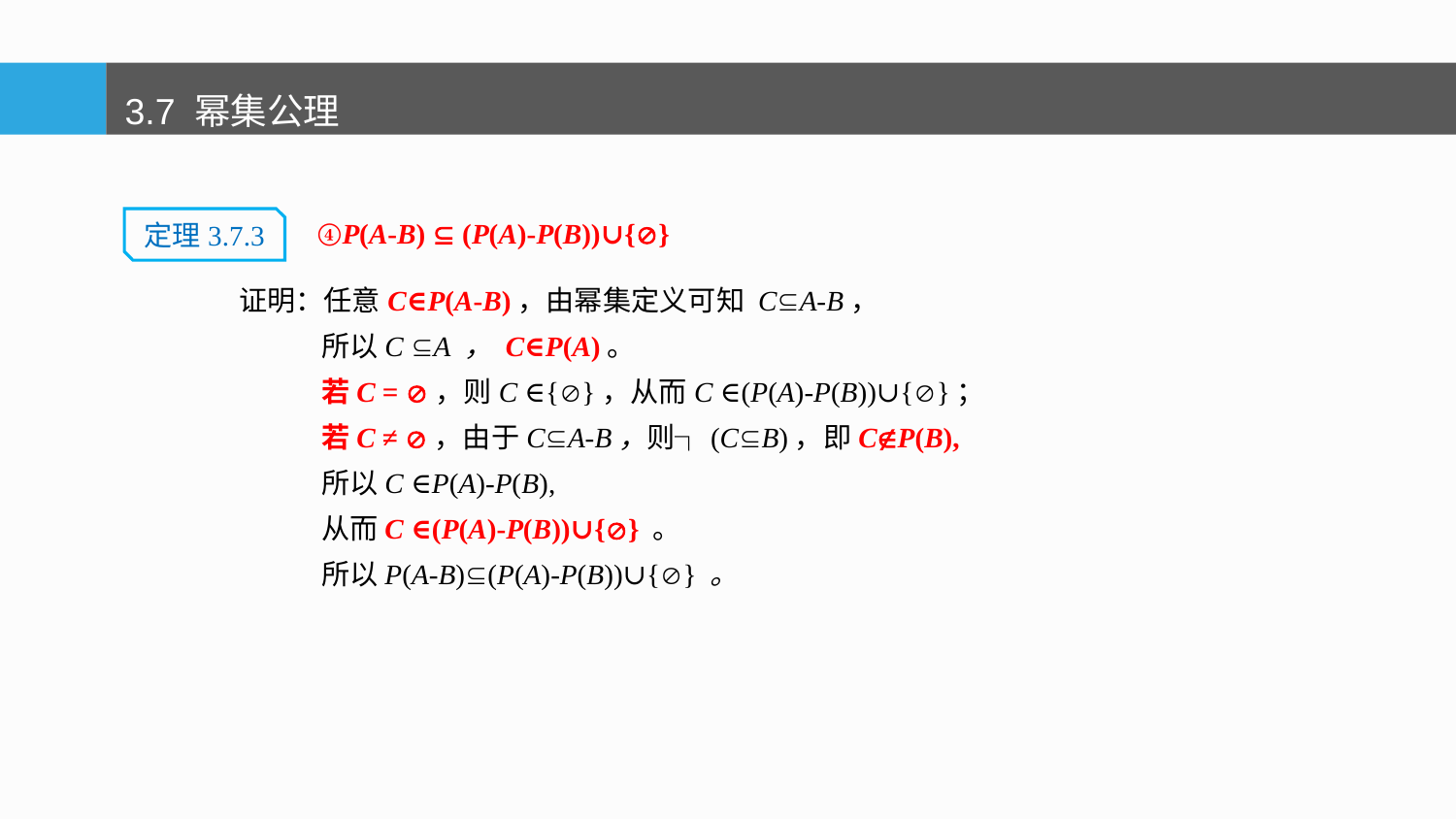

3.7 幂集公理

④P(A-B) ⊆ (P(A)-P(B))∪{∅}
定理3.7.3
证明：任意C∈P(A-B)，由幂集定义可知 C⊆A-B，
            所以C ⊆A ， C∈P(A)。
            若C = ∅，则C ∈{∅}，从而C ∈(P(A)-P(B))∪{∅}；
            若C ≠ ∅，由于C⊆A-B，则┐(C⊆B)，即C∉P(B),
            所以C ∈P(A)-P(B),
            从而C ∈(P(A)-P(B))∪{∅} 。
            所以P(A-B)⊆(P(A)-P(B))∪{∅} 。